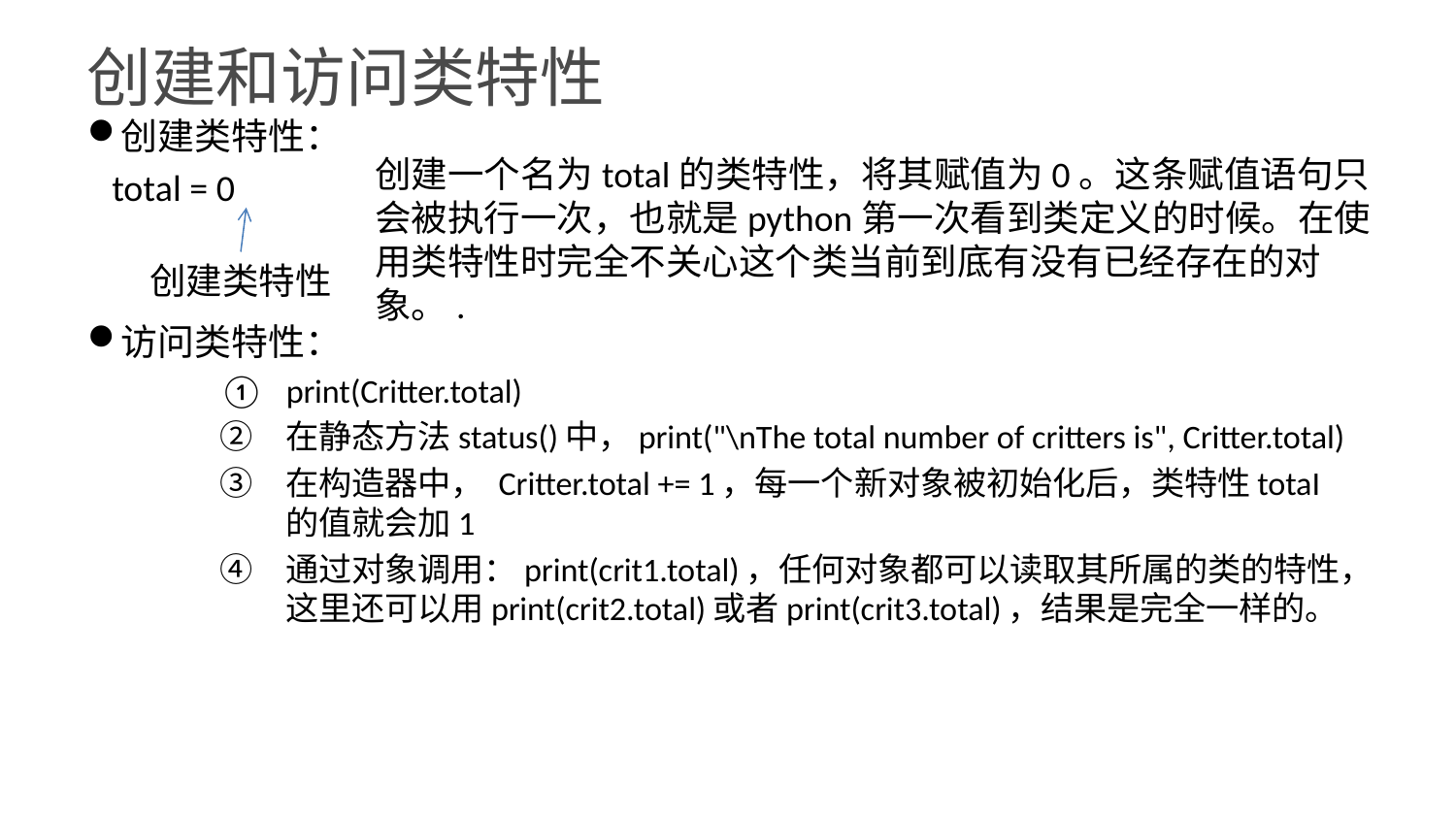

创建和访问类特性
创建类特性：
   total = 0

访问类特性：
print(Critter.total)
在静态方法status()中，print("\nThe total number of critters is", Critter.total)
在构造器中， Critter.total += 1，每一个新对象被初始化后，类特性totaI的值就会加1
通过对象调用：print(crit1.total)，任何对象都可以读取其所属的类的特性，这里还可以用print(crit2.total)或者print(crit3.total)，结果是完全一样的。
创建一个名为total的类特性，将其赋值为0。这条赋值语句只会被执行一次，也就是python第一次看到类定义的时候。在使用类特性时完全不关心这个类当前到底有没有已经存在的对象。.
创建类特性
17